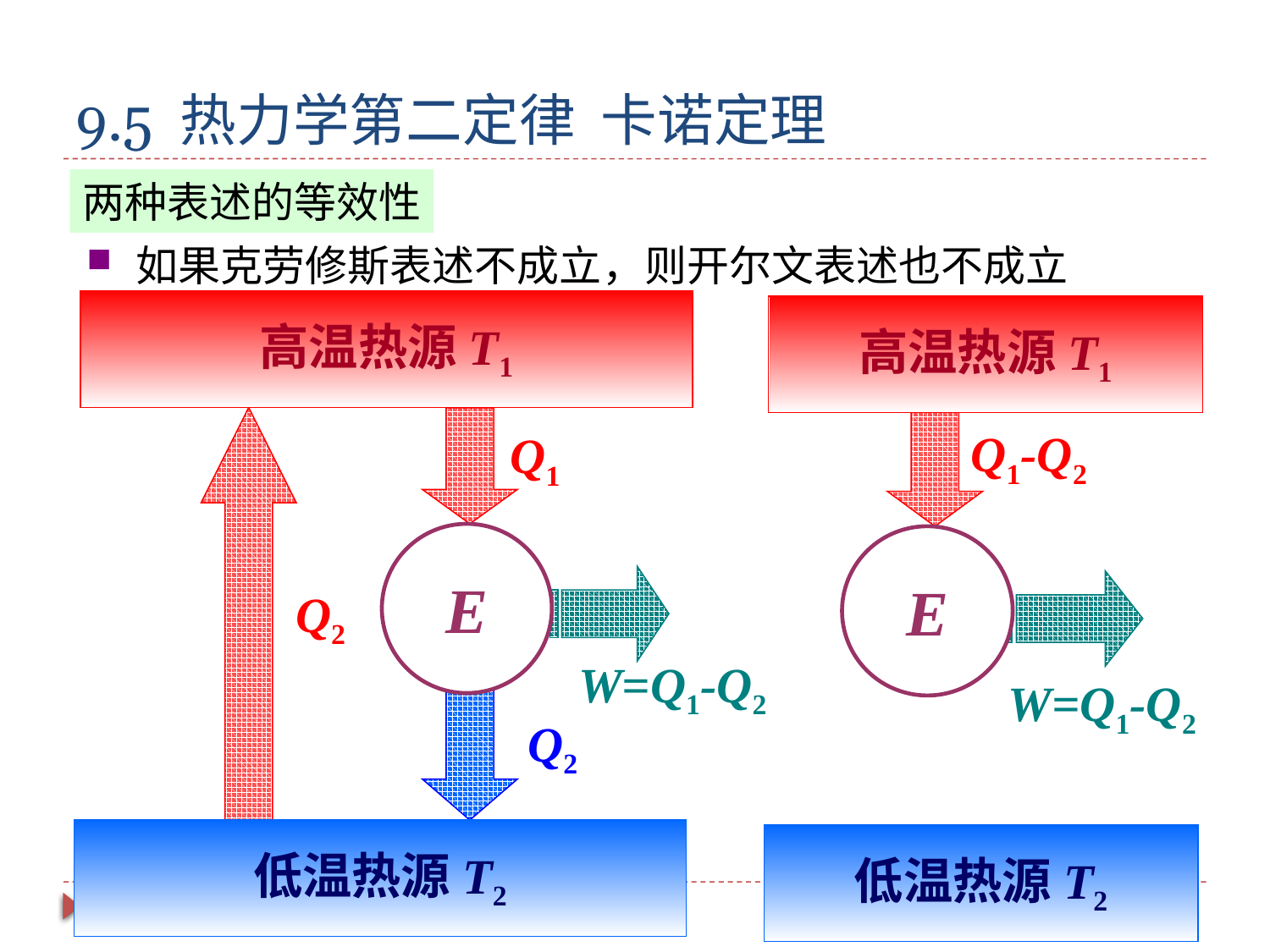

# 9.5 热力学第二定律  卡诺定理
两种表述的等效性
 如果克劳修斯表述不成立，则开尔文表述也不成立
高温热源T1
低温热源T2
高温热源T1
低温热源T2

Q1-Q2
E

W=Q1-Q2

Q1
E

W=Q1-Q2

Q2
Q2

20